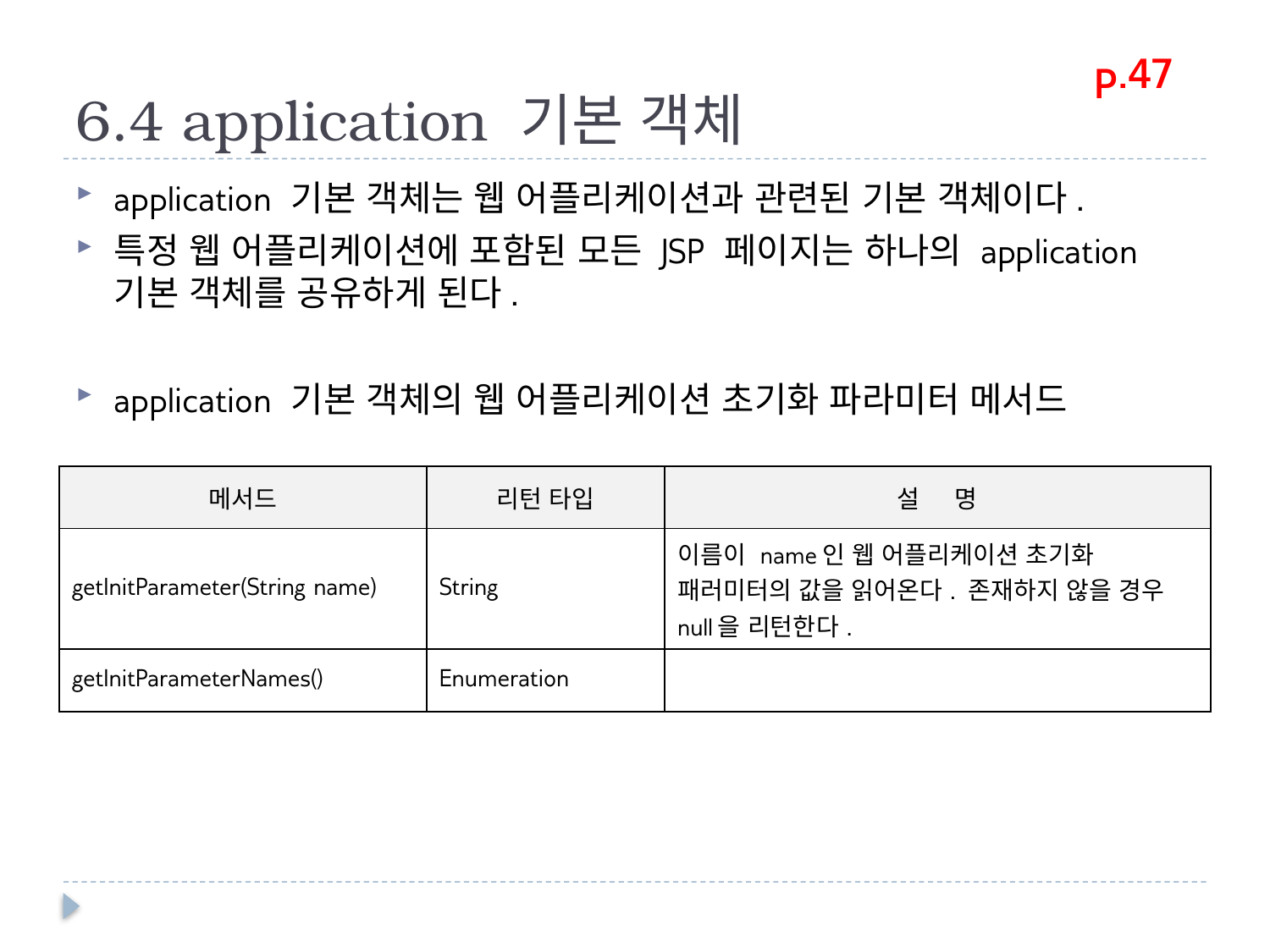

# 6.4 application 기본 객체
p.47
application 기본 객체는 웹 어플리케이션과 관련된 기본 객체이다.
특정 웹 어플리케이션에 포함된 모든 JSP 페이지는 하나의 application 기본 객체를 공유하게 된다.

application 기본 객체의 웹 어플리케이션 초기화 파라미터 메서드
| 메서드 | 리턴 타입 | 설 명 |
| --- | --- | --- |
| getInitParameter(String name) | String | 이름이 name인 웹 어플리케이션 초기화 패러미터의 값을 읽어온다. 존재하지 않을 경우 null을 리턴한다. |
| getInitParameterNames() | Enumeration |  |